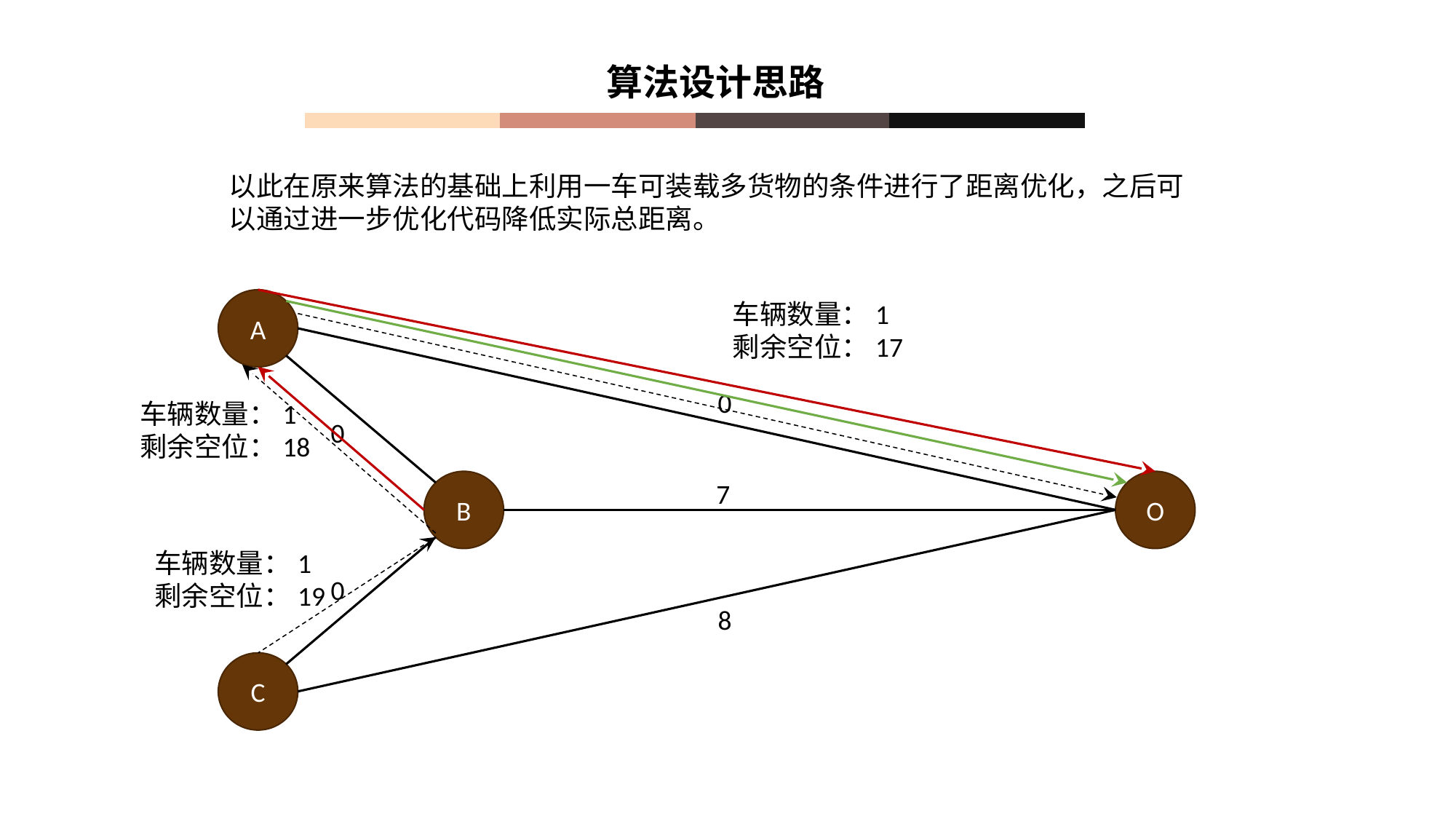

算法设计思路
以此在原来算法的基础上利用一车可装载多货物的条件进行了距离优化，之后可以通过进一步优化代码降低实际总距离。
A
车辆数量：1
剩余空位：17
0
车辆数量：1
剩余空位：18
0
B
7
O
车辆数量：1
剩余空位：19
0
8

C